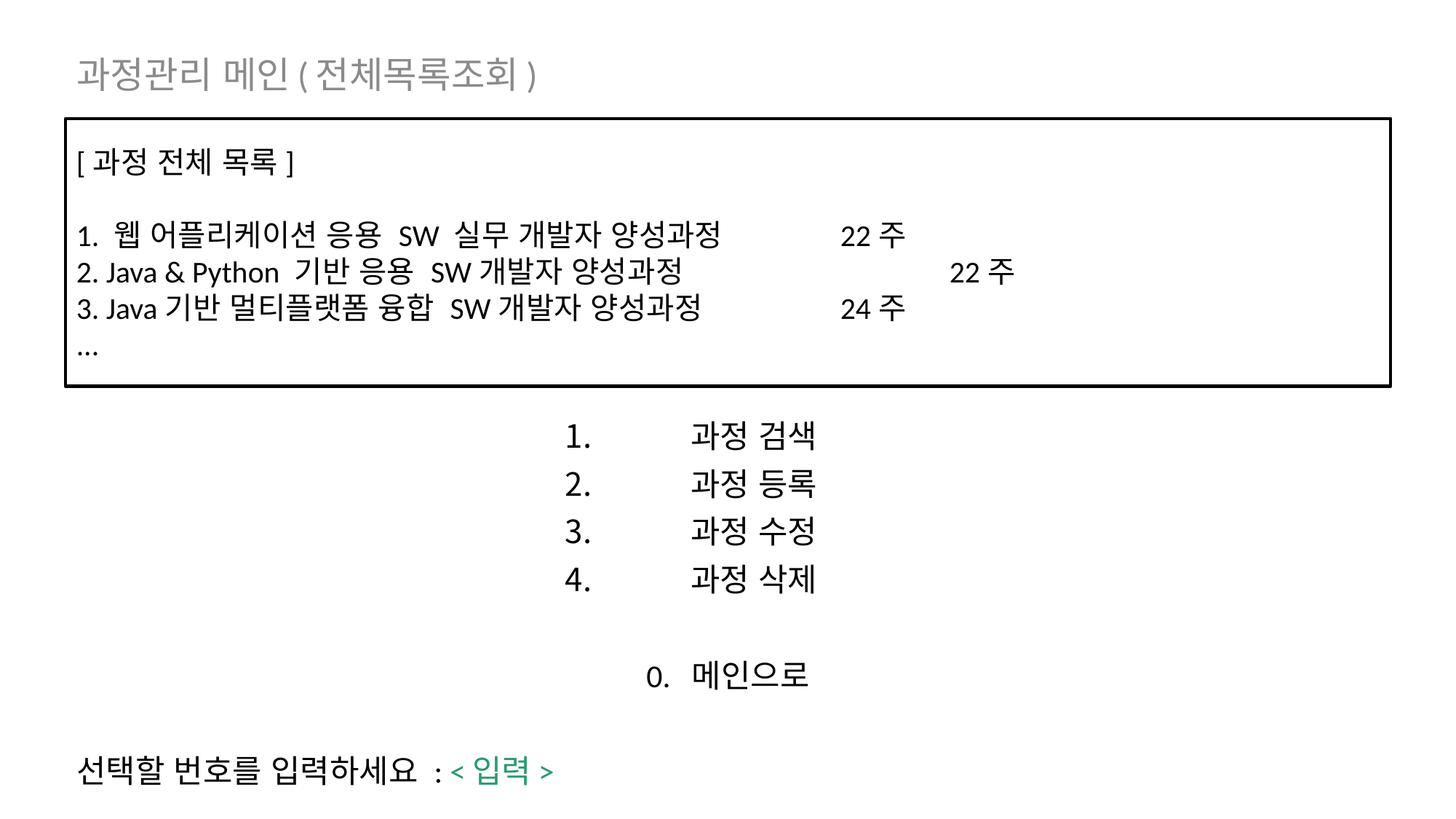

과정관리 메인(전체목록조회)
[과정 전체 목록]

1. 웹 어플리케이션 응용 SW 실무 개발자 양성과정		22주
2. Java & Python 기반 응용 SW개발자 양성과정			22주
3. Java기반 멀티플랫폼 융합 SW개발자 양성과정		24주
...
과정 검색
과정 등록
과정 수정
과정 삭제

0.  메인으로

선택할 번호를 입력하세요 : <입력>